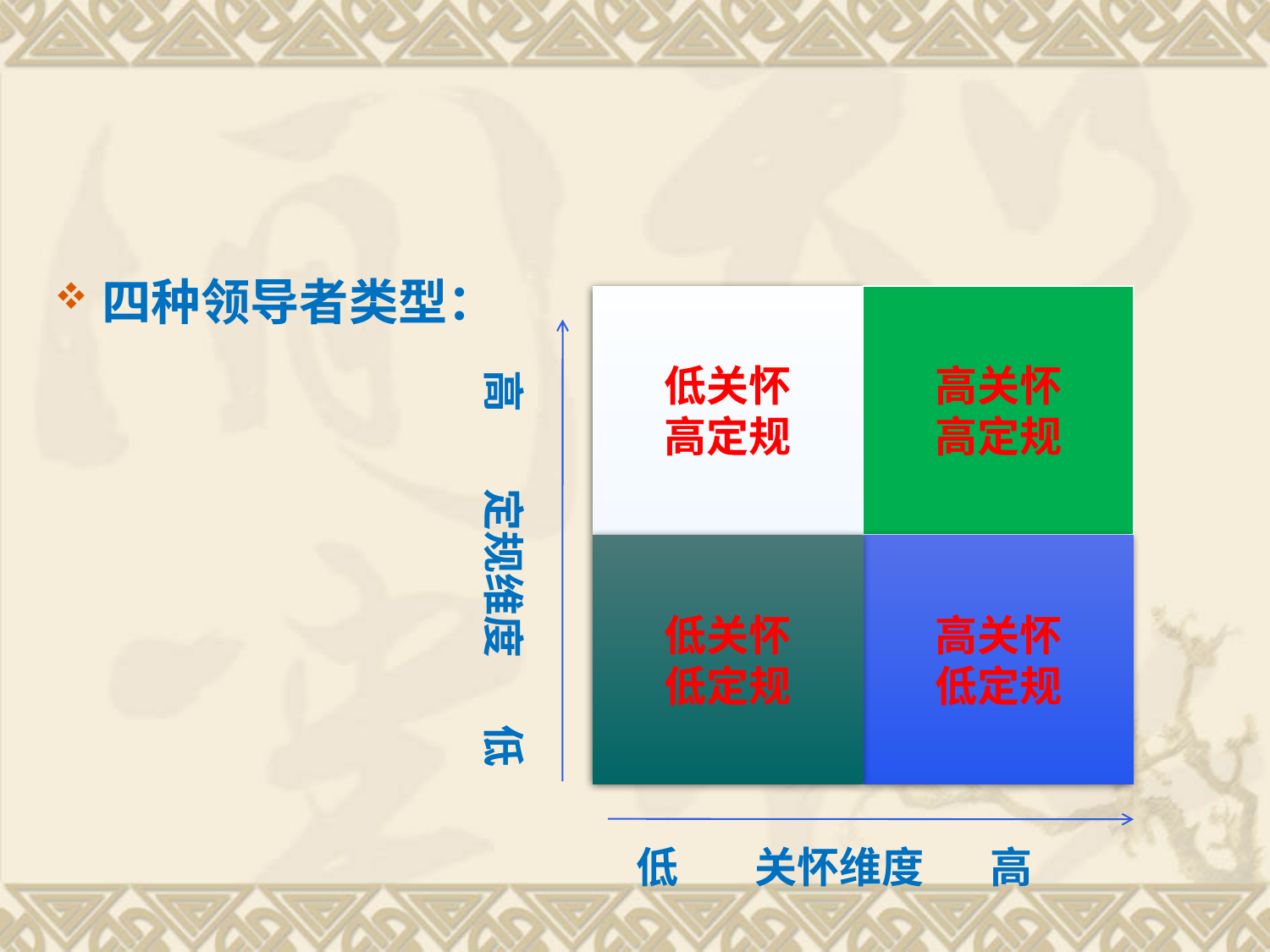

#
四种领导者类型：
高关怀
高定规
低关怀
高定规
高        定规维度       低
低关怀
低定规
高关怀
低定规
低        关怀维度       高